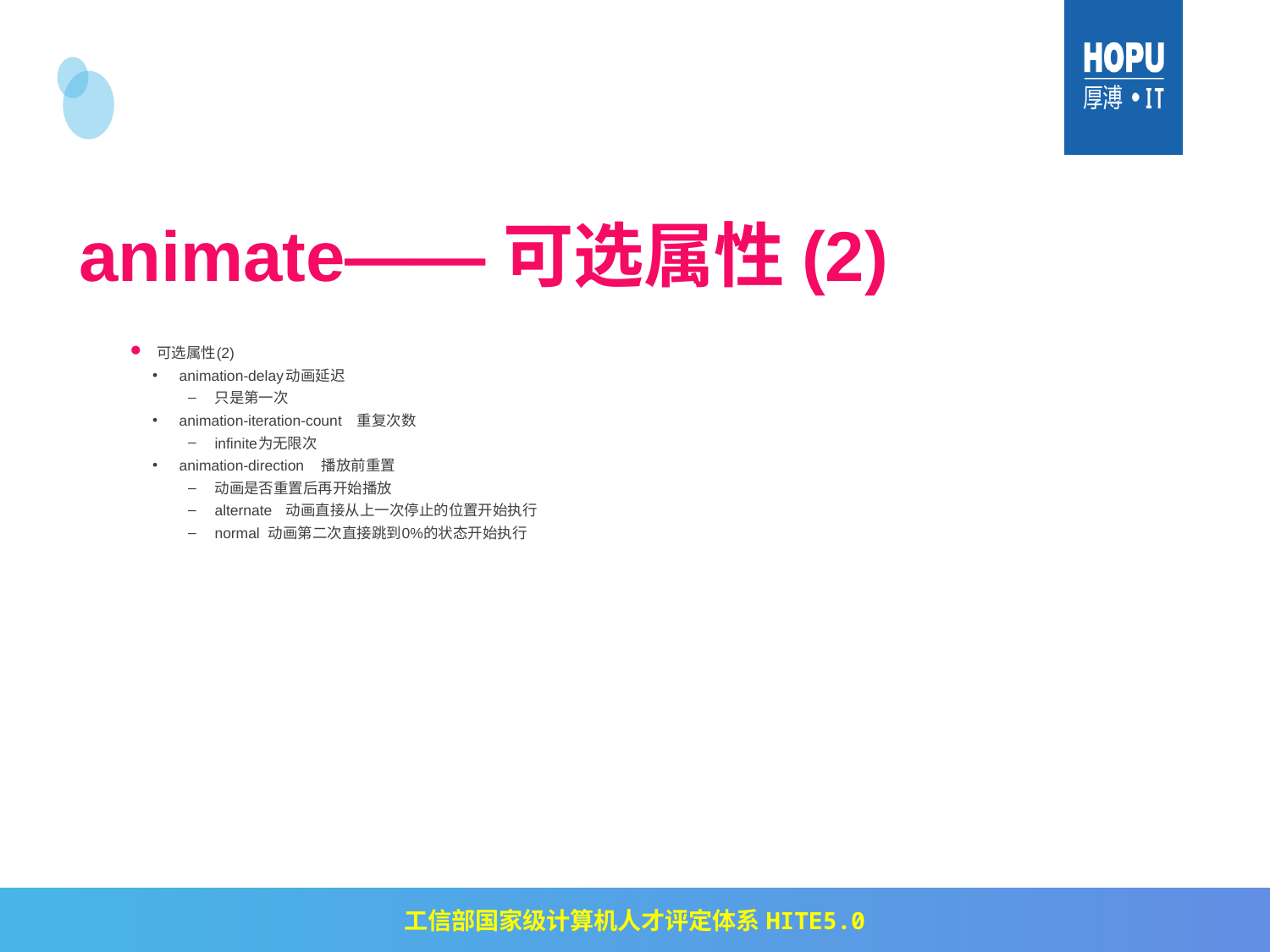

# animate——可选属性(2)

可选属性(2)
animation-delay			动画延迟
只是第一次
animation-iteration-count		重复次数
infinite为无限次
animation-direction			播放前重置
动画是否重置后再开始播放
alternate	动画直接从上一次停止的位置开始执行
normal	动画第二次直接跳到0%的状态开始执行